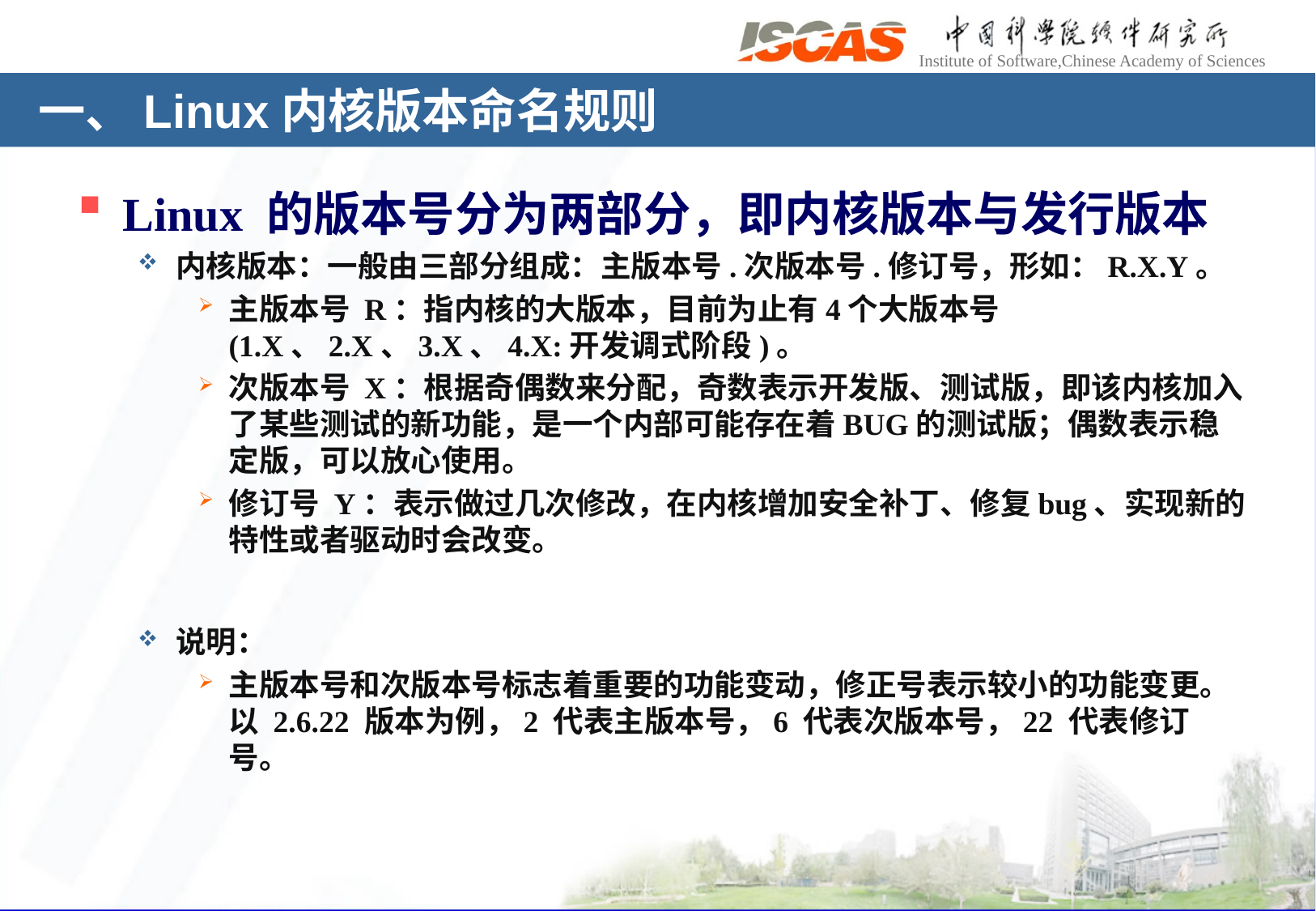

# 一、Linux内核版本命名规则
Linux 的版本号分为两部分，即内核版本与发行版本
内核版本：一般由三部分组成：主版本号.次版本号.修订号，形如：R.X.Y。
主版本号 R：指内核的大版本，目前为止有4个大版本号(1.X、2.X、3.X、4.X:开发调式阶段)。
次版本号 X：根据奇偶数来分配，奇数表示开发版、测试版，即该内核加入了某些测试的新功能，是一个内部可能存在着BUG的测试版；偶数表示稳定版，可以放心使用。
修订号 Y：表示做过几次修改，在内核增加安全补丁、修复bug、实现新的特性或者驱动时会改变。

说明：
主版本号和次版本号标志着重要的功能变动，修正号表示较小的功能变更。以 2.6.22 版本为例，2 代表主版本号，6 代表次版本号，22 代表修订号。